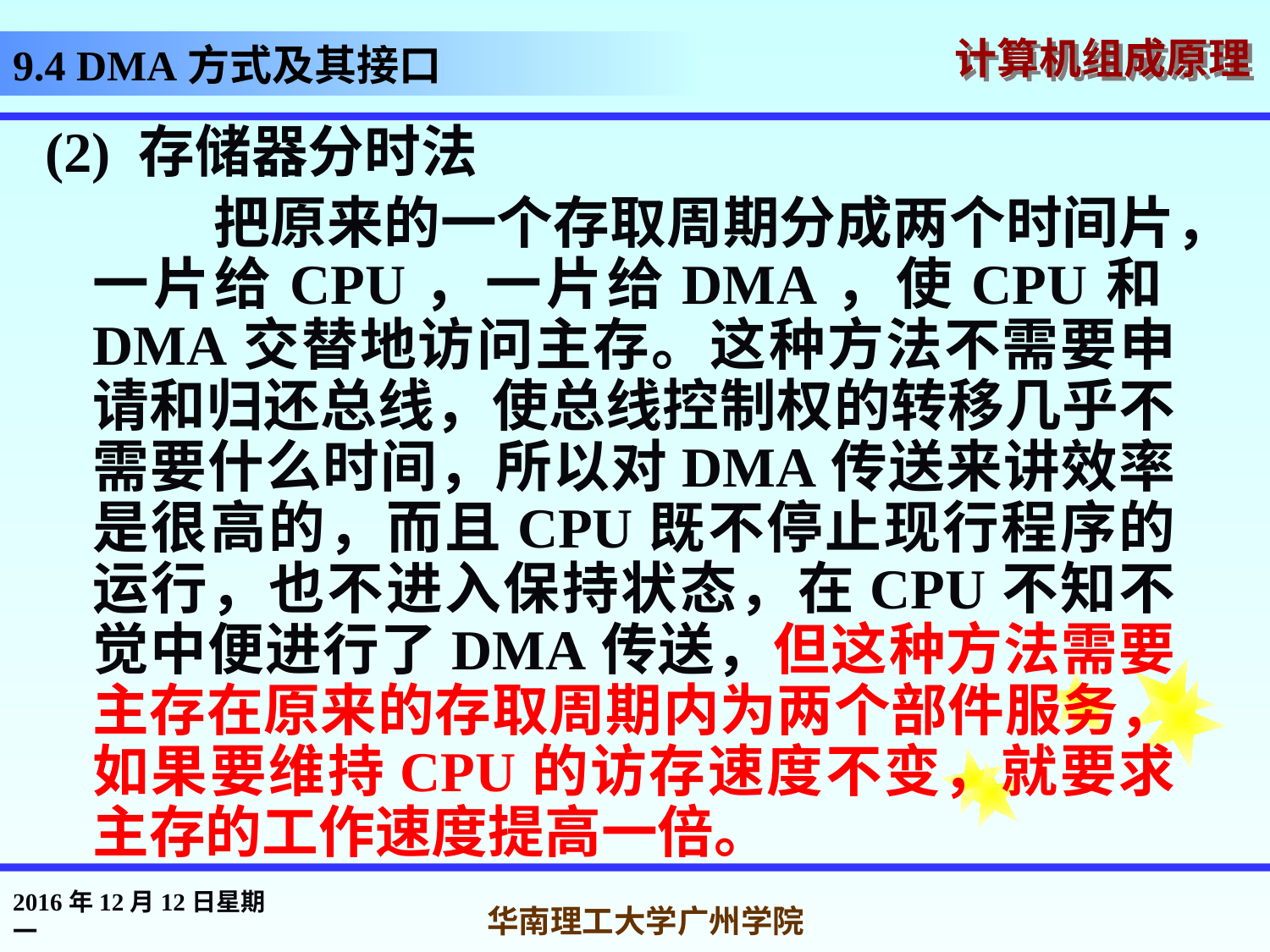

# 9.4 DMA方式及其接口
(2) 存储器分时法
            把原来的一个存取周期分成两个时间片，一片给CPU，一片给DMA，使CPU和DMA交替地访问主存。这种方法不需要申请和归还总线，使总线控制权的转移几乎不需要什么时间，所以对DMA传送来讲效率是很高的，而且CPU既不停止现行程序的运行，也不进入保持状态，在CPU不知不觉中便进行了DMA传送，但这种方法需要主存在原来的存取周期内为两个部件服务，如果要维持CPU的访存速度不变，就要求主存的工作速度提高一倍。
2016年12月12日星期一
华南理工大学广州学院